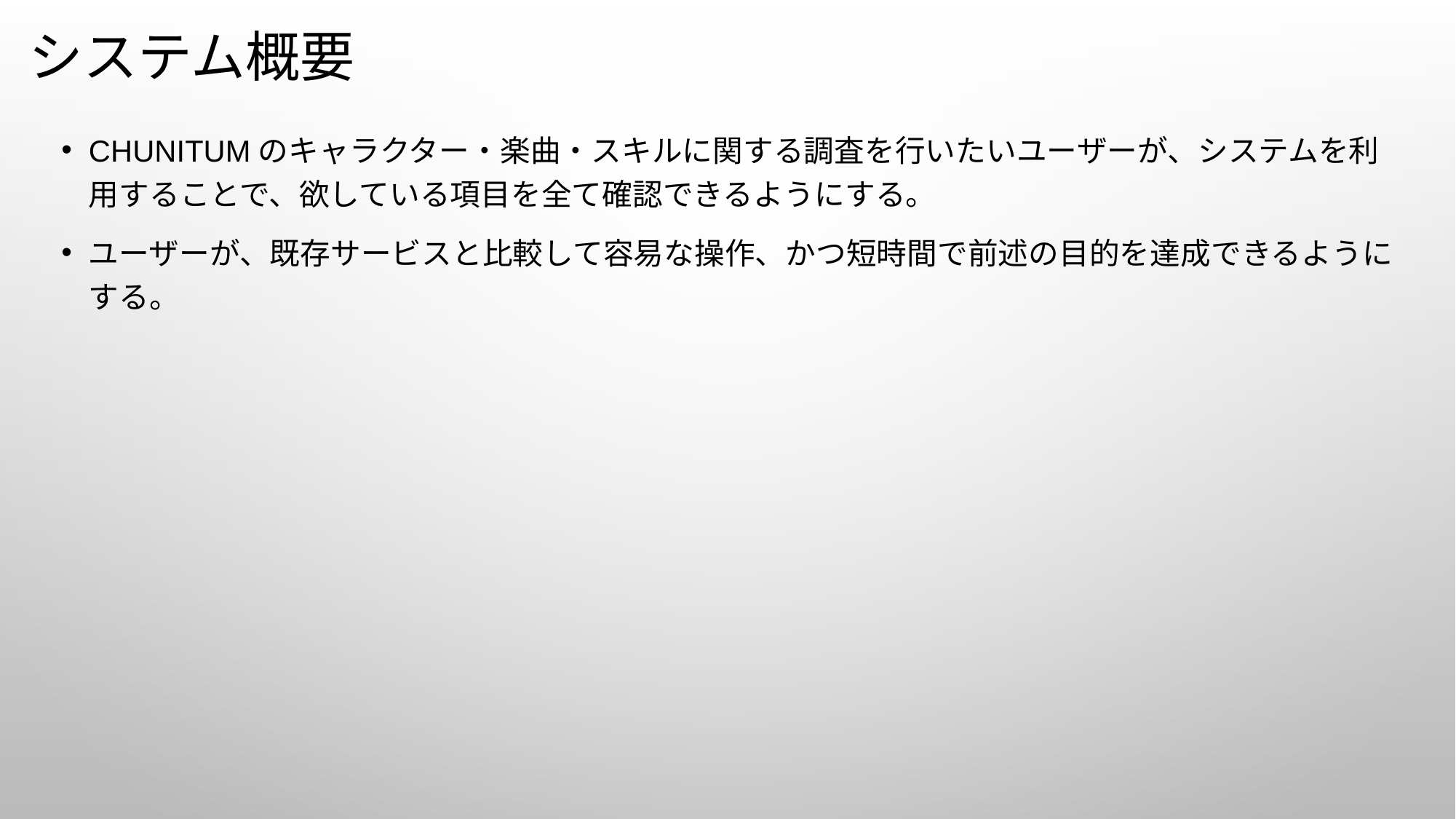

# システム概要
CHUNITUMのキャラクター・楽曲・スキルに関する調査を行いたいユーザーが、システムを利用することで、欲している項目を全て確認できるようにする。
ユーザーが、既存サービスと比較して容易な操作、かつ短時間で前述の目的を達成できるようにする。